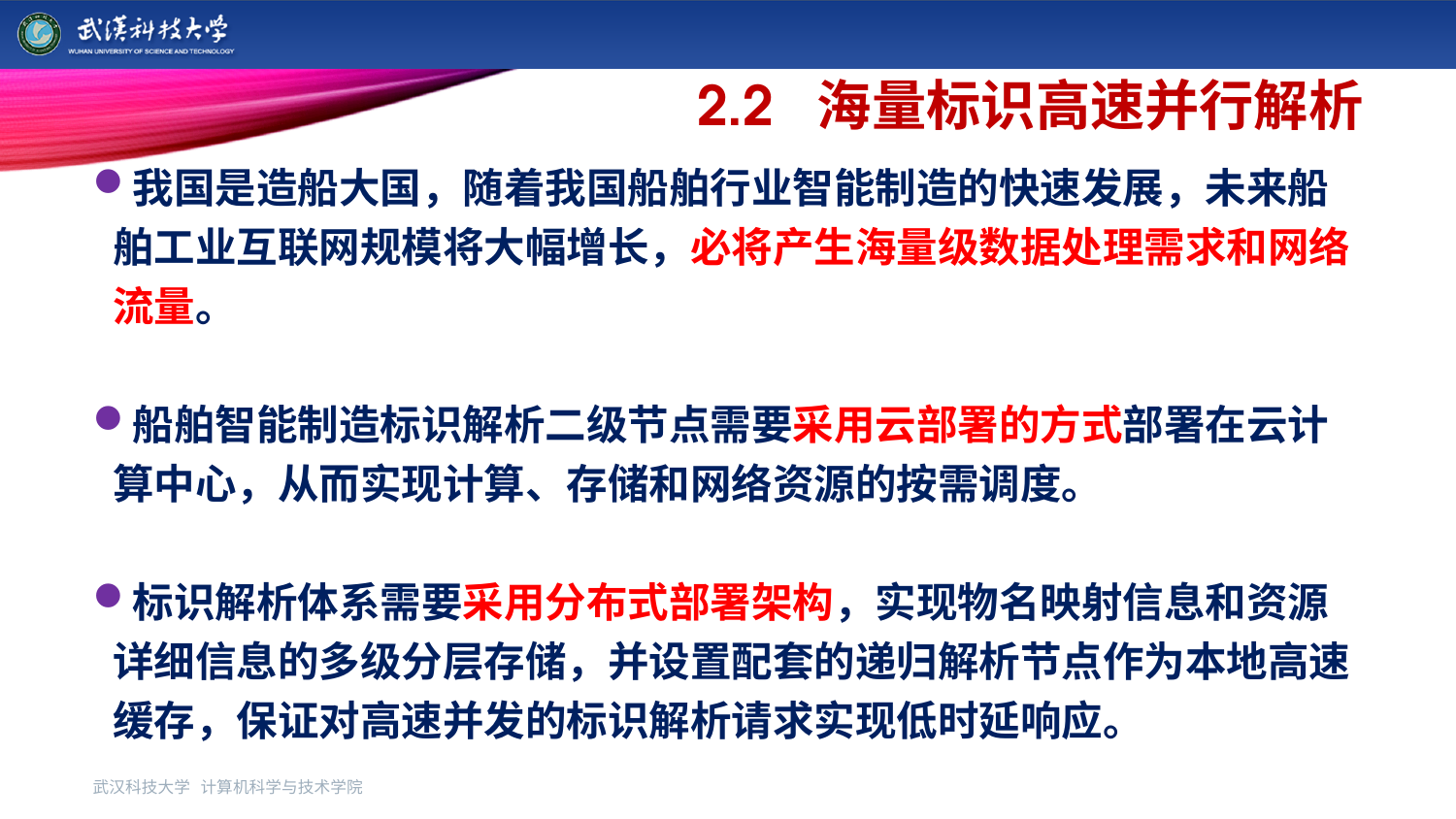

# 2.2  海量标识高速并行解析
我国是造船大国，随着我国船舶行业智能制造的快速发展，未来船舶工业互联网规模将大幅增长，必将产生海量级数据处理需求和网络流量。

船舶智能制造标识解析二级节点需要采用云部署的方式部署在云计算中心，从而实现计算、存储和网络资源的按需调度。

标识解析体系需要采用分布式部署架构，实现物名映射信息和资源详细信息的多级分层存储，并设置配套的递归解析节点作为本地高速缓存，保证对高速并发的标识解析请求实现低时延响应。

武汉科技大学  计算机科学与技术学院